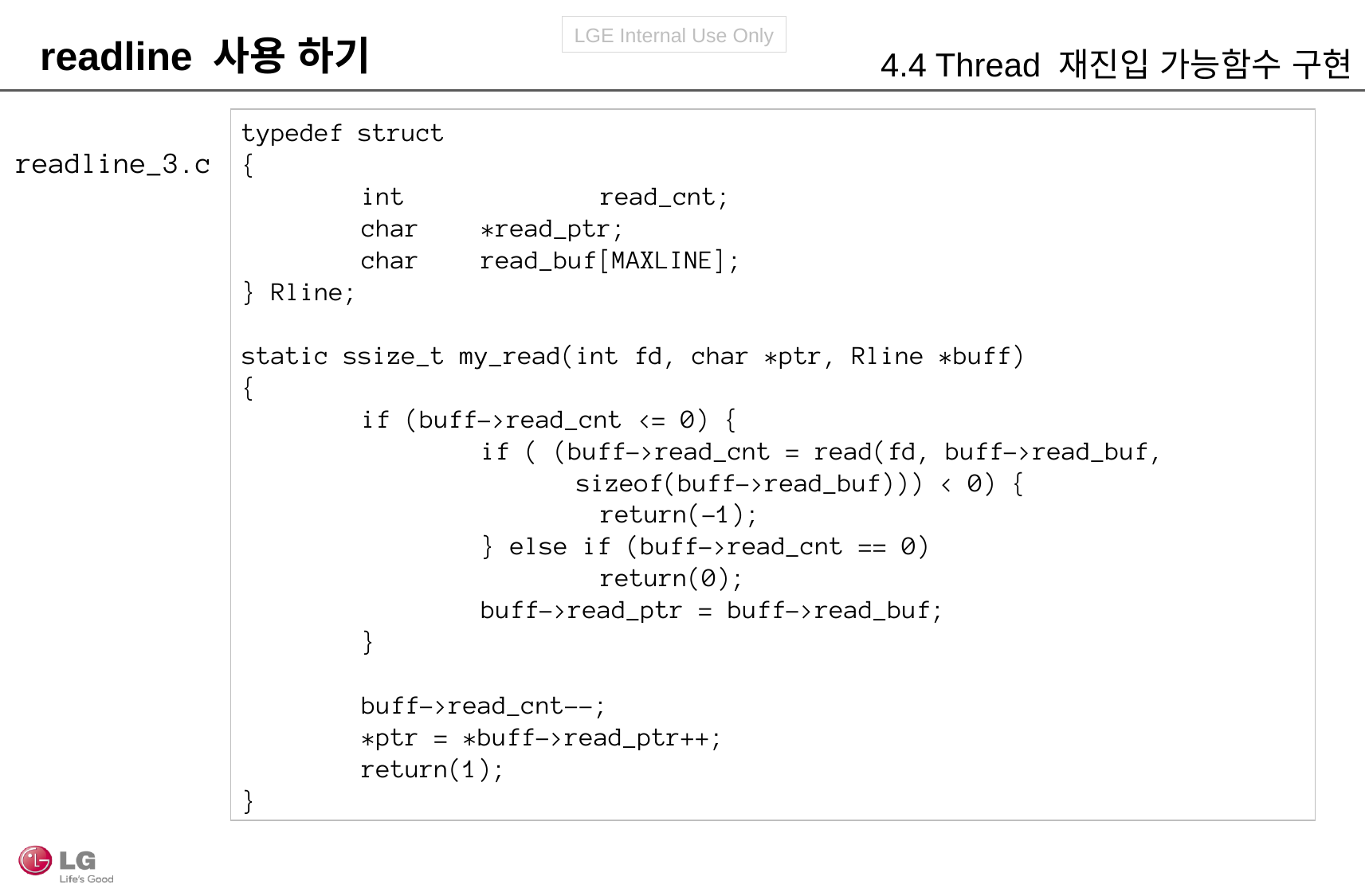

readline 사용 하기
4.4 Thread 재진입 가능함수 구현

typedef struct
{
	int		read_cnt;
	char	*read_ptr;
	char	read_buf[MAXLINE];
} Rline;

static ssize_t my_read(int fd, char *ptr, Rline *buff)
{
	if (buff->read_cnt <= 0) {
		if ( (buff->read_cnt = read(fd, buff->read_buf,
                       sizeof(buff->read_buf))) < 0) {
			return(-1);
		} else if (buff->read_cnt == 0)
			return(0);
		buff->read_ptr = buff->read_buf;
	}

	buff->read_cnt--;
	*ptr = *buff->read_ptr++;
	return(1);
}
readline_3.c